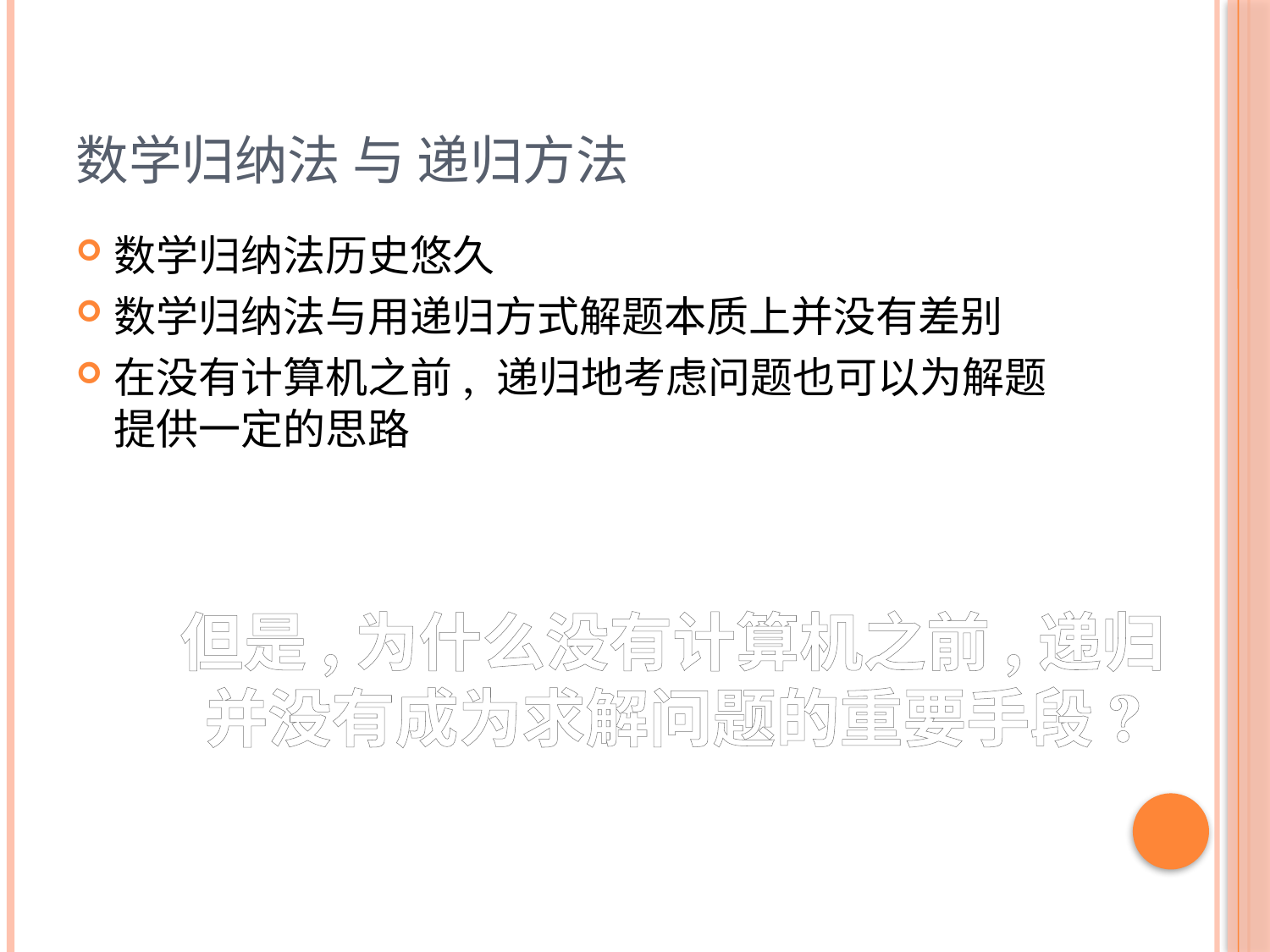

# 数学归纳法 与 递归方法
数学归纳法历史悠久
数学归纳法与用递归方式解题本质上并没有差别
在没有计算机之前, 递归地考虑问题也可以为解题提供一定的思路
但是,为什么没有计算机之前,递归并没有成为求解问题的重要手段?